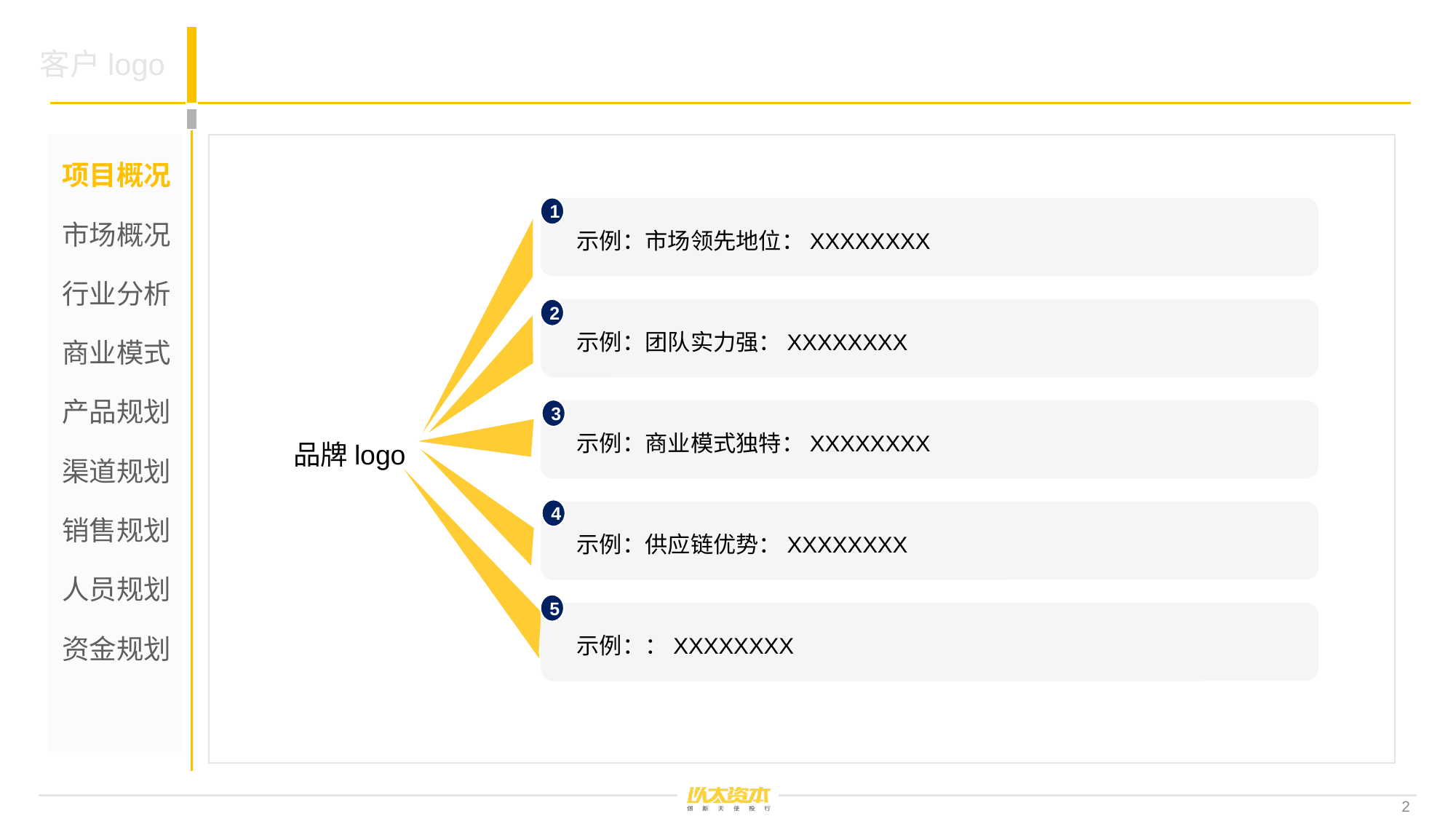

#

项目概况
市场概况
行业分析
商业模式
产品规划
渠道规划
销售规划
人员规划
资金规划

1
示例：市场领先地位：XXXXXXXX

2
示例：团队实力强：XXXXXXXX
3
示例：商业模式独特：XXXXXXXX
品牌logo
4
示例：供应链优势：XXXXXXXX
5
示例：：XXXXXXXX
2